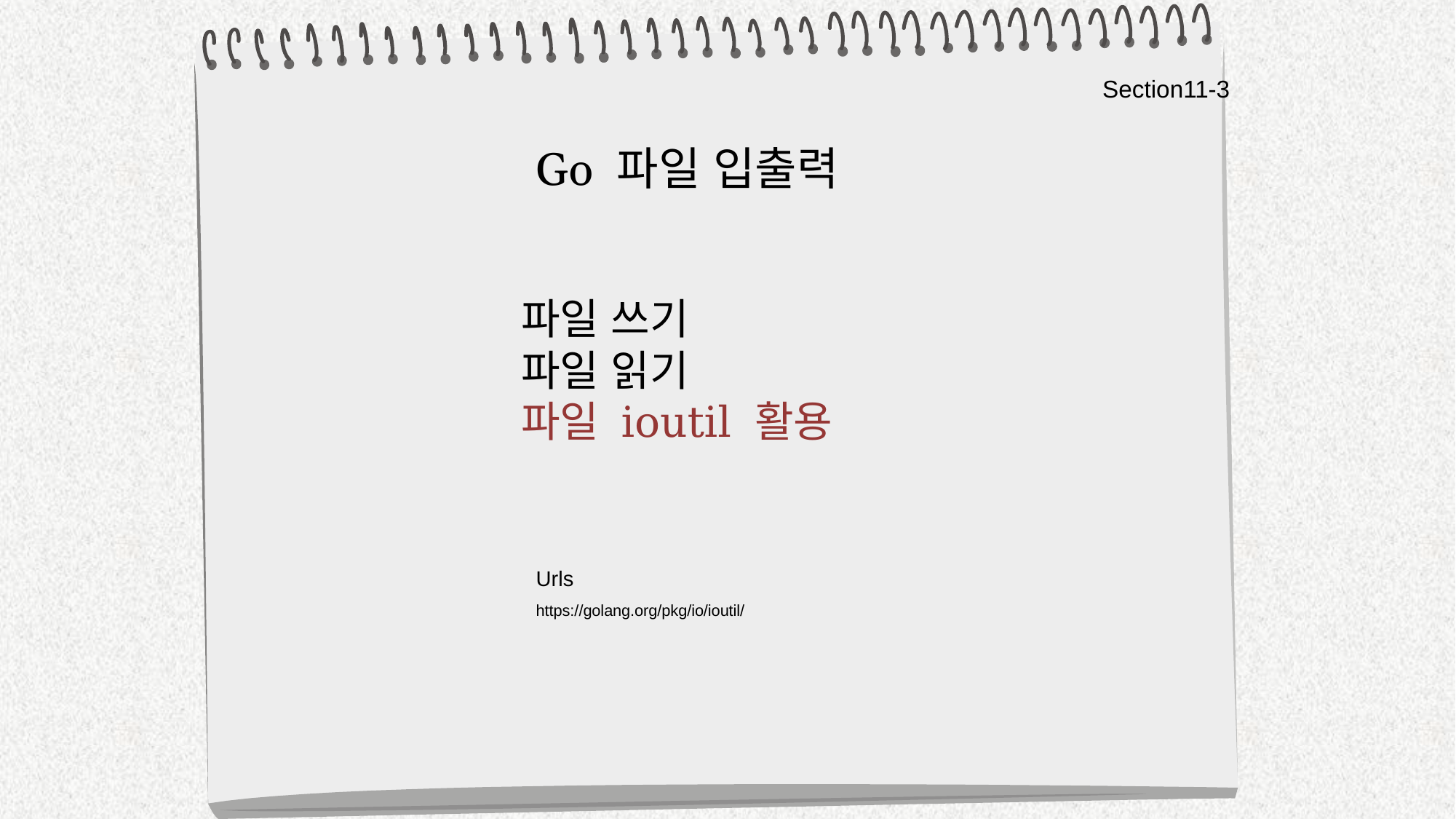

Section11-3
Go 파일 입출력
파일 쓰기
파일 읽기
파일 ioutil 활용
Urls
https://golang.org/pkg/io/ioutil/